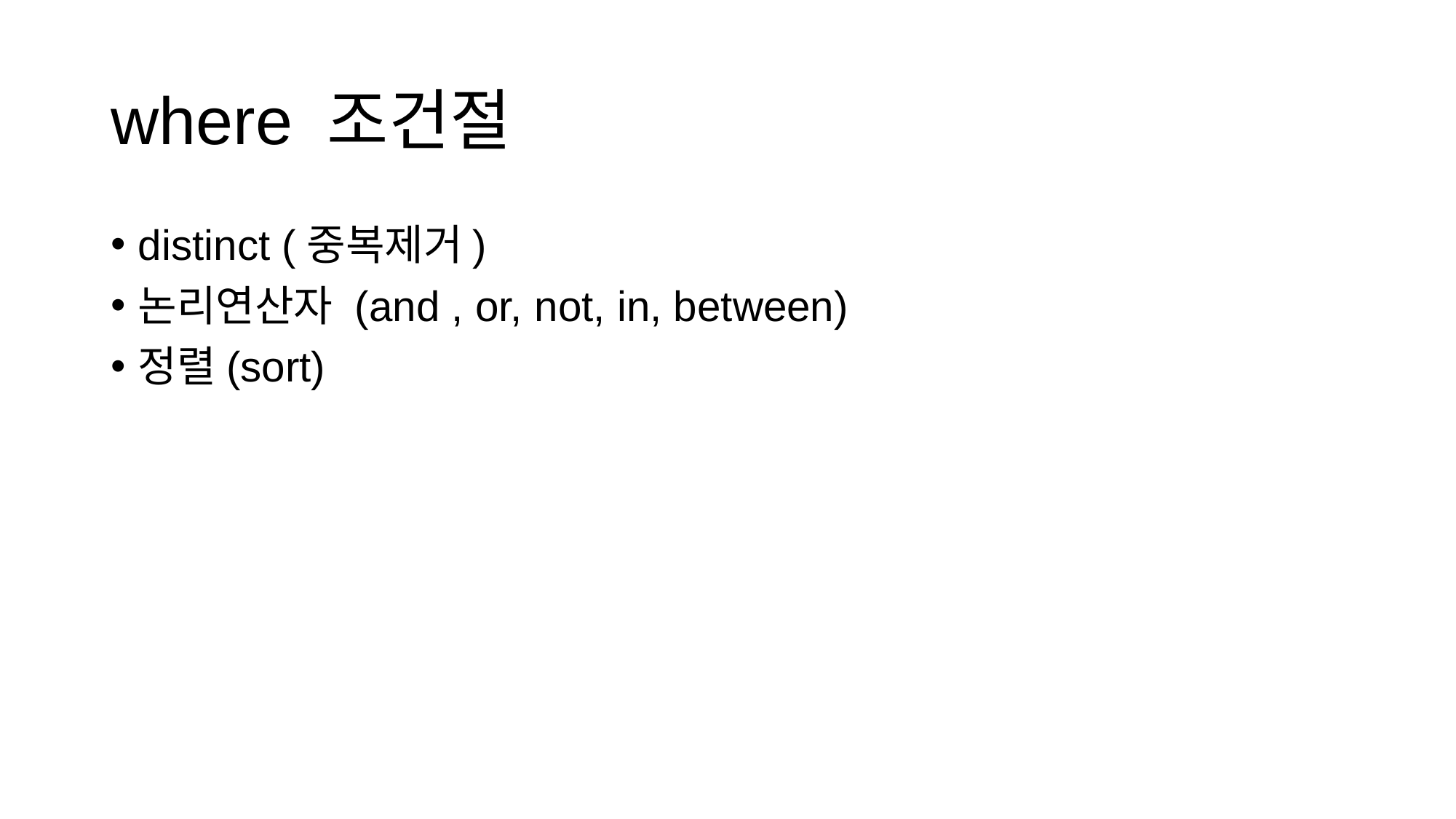

# where 조건절
distinct (중복제거)
논리연산자 (and , or, not, in, between)
정렬(sort)